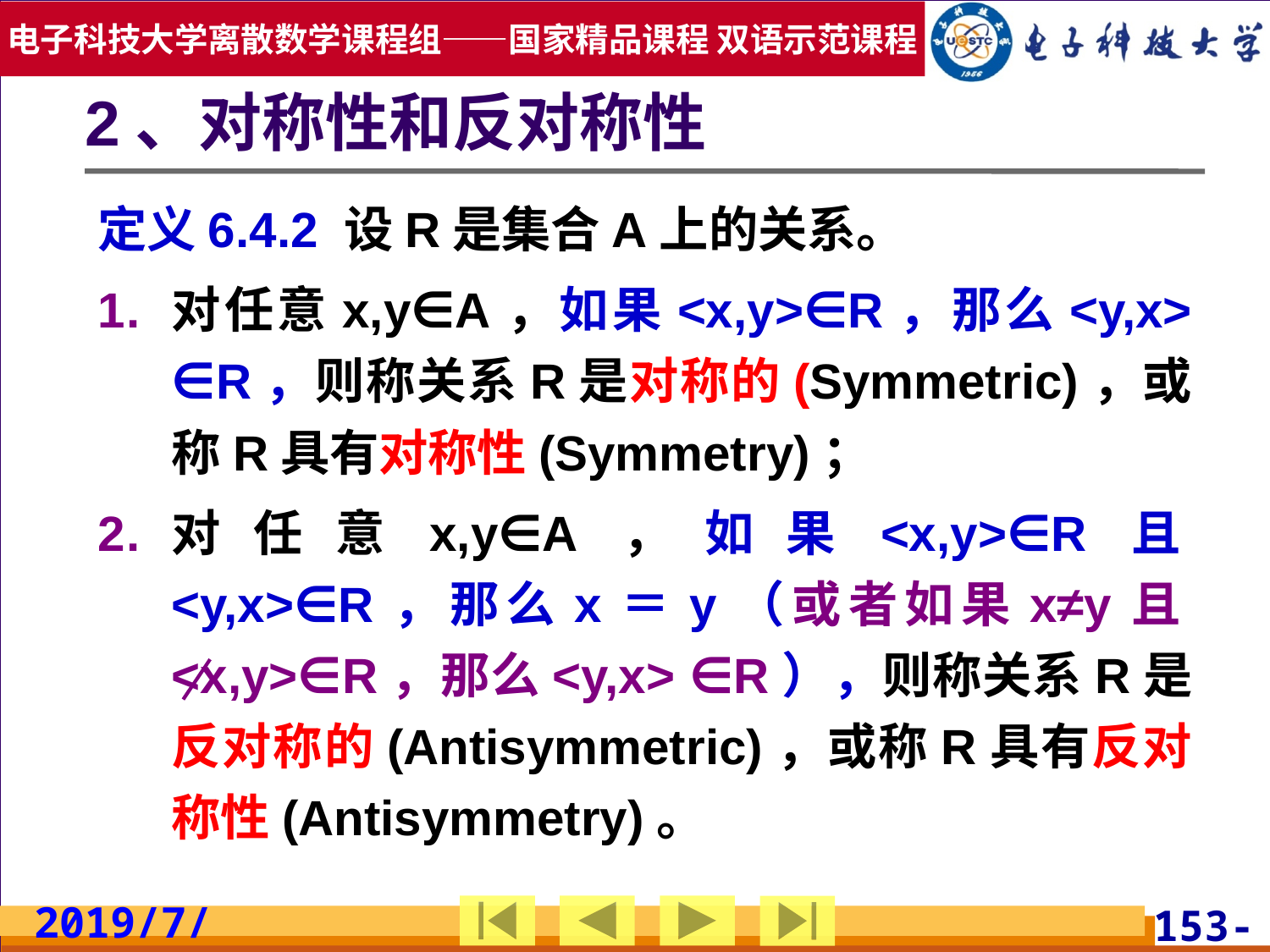

# 2、对称性和反对称性
定义6.4.2 设R是集合A上的关系。
对任意x,y∈A，如果<x,y>∈R，那么<y,x> ∈R，则称关系R是对称的(Symmetric)，或称R具有对称性(Symmetry)；
对任意x,y∈A，如果<x,y>∈R且<y,x>∈R，那么x＝y（或者如果x≠y且<x,y>∈R，那么<y,x> ∈R），则称关系R是反对称的(Antisymmetric)，或称R具有反对称性(Antisymmetry)。

2019/7/3